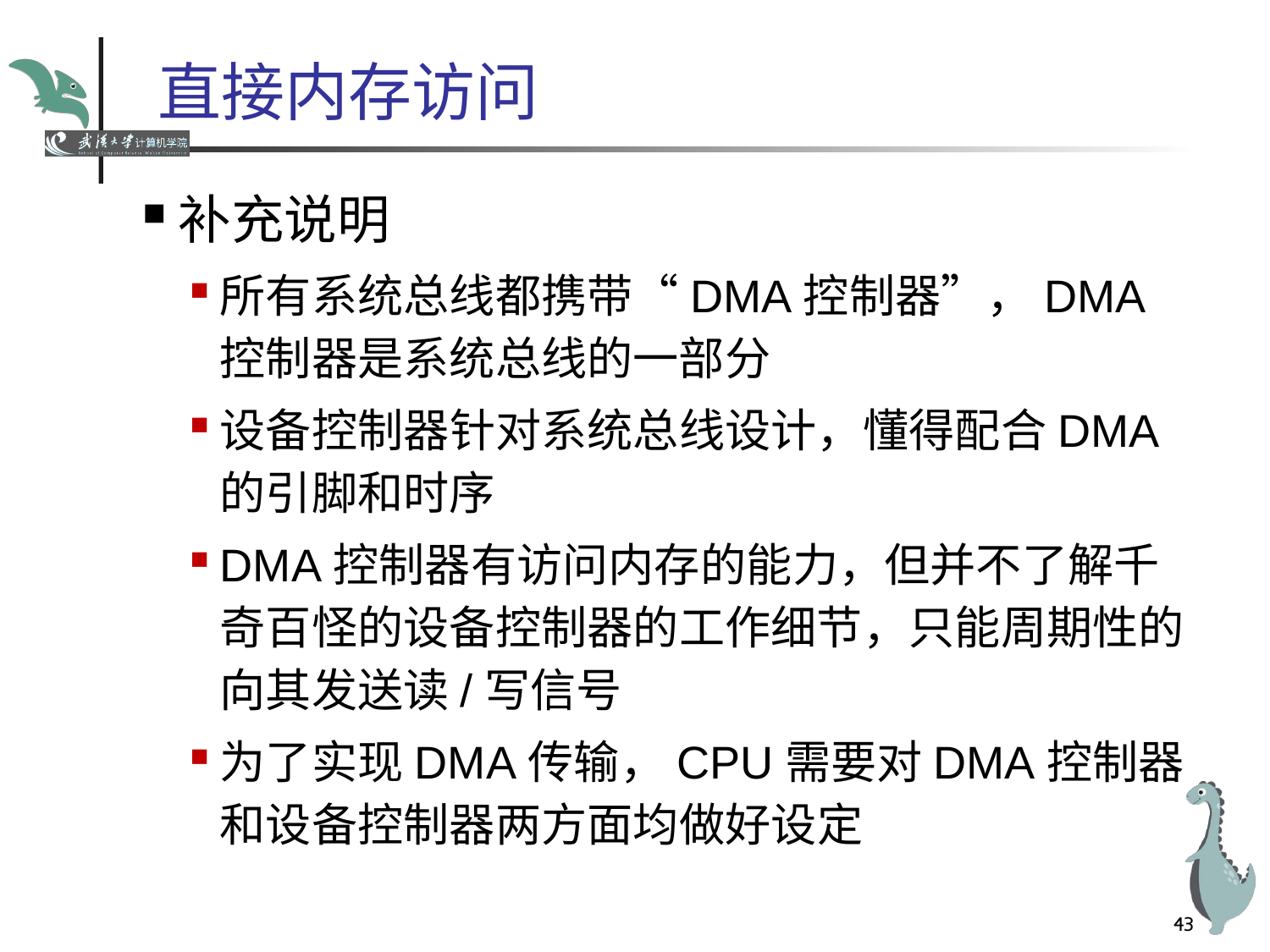

# 直接内存访问
补充说明
所有系统总线都携带“DMA控制器”，DMA控制器是系统总线的一部分
设备控制器针对系统总线设计，懂得配合DMA的引脚和时序
DMA控制器有访问内存的能力，但并不了解千奇百怪的设备控制器的工作细节，只能周期性的向其发送读/写信号
为了实现DMA传输，CPU需要对DMA控制器和设备控制器两方面均做好设定
43